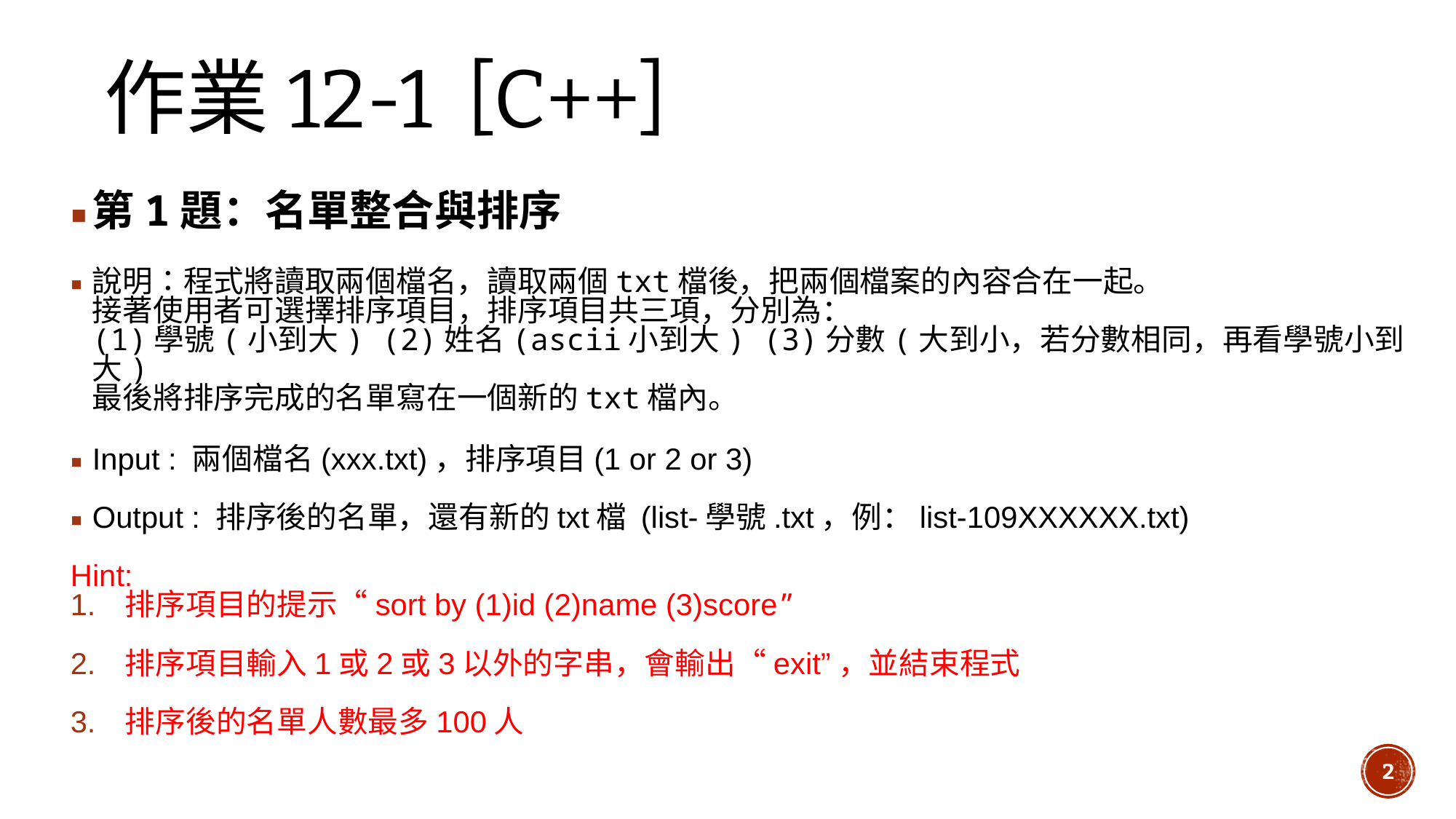

# 作業12-1  [C++]
第1題：名單整合與排序

說明：程式將讀取兩個檔名，讀取兩個txt檔後，把兩個檔案的內容合在一起。
接著使用者可選擇排序項目，排序項目共三項，分別為：
(1)學號(小到大) (2)姓名(ascii小到大) (3)分數(大到小，若分數相同，再看學號小到大)
最後將排序完成的名單寫在一個新的txt檔內。

Input : 兩個檔名(xxx.txt)，排序項目(1 or 2 or 3)

Output : 排序後的名單，還有新的txt檔 (list-學號.txt，例：list-109XXXXXX.txt)

Hint:
排序項目的提示“sort by (1)id (2)name (3)score”

排序項目輸入1或2或3以外的字串，會輸出“exit”，並結束程式

排序後的名單人數最多100人
2